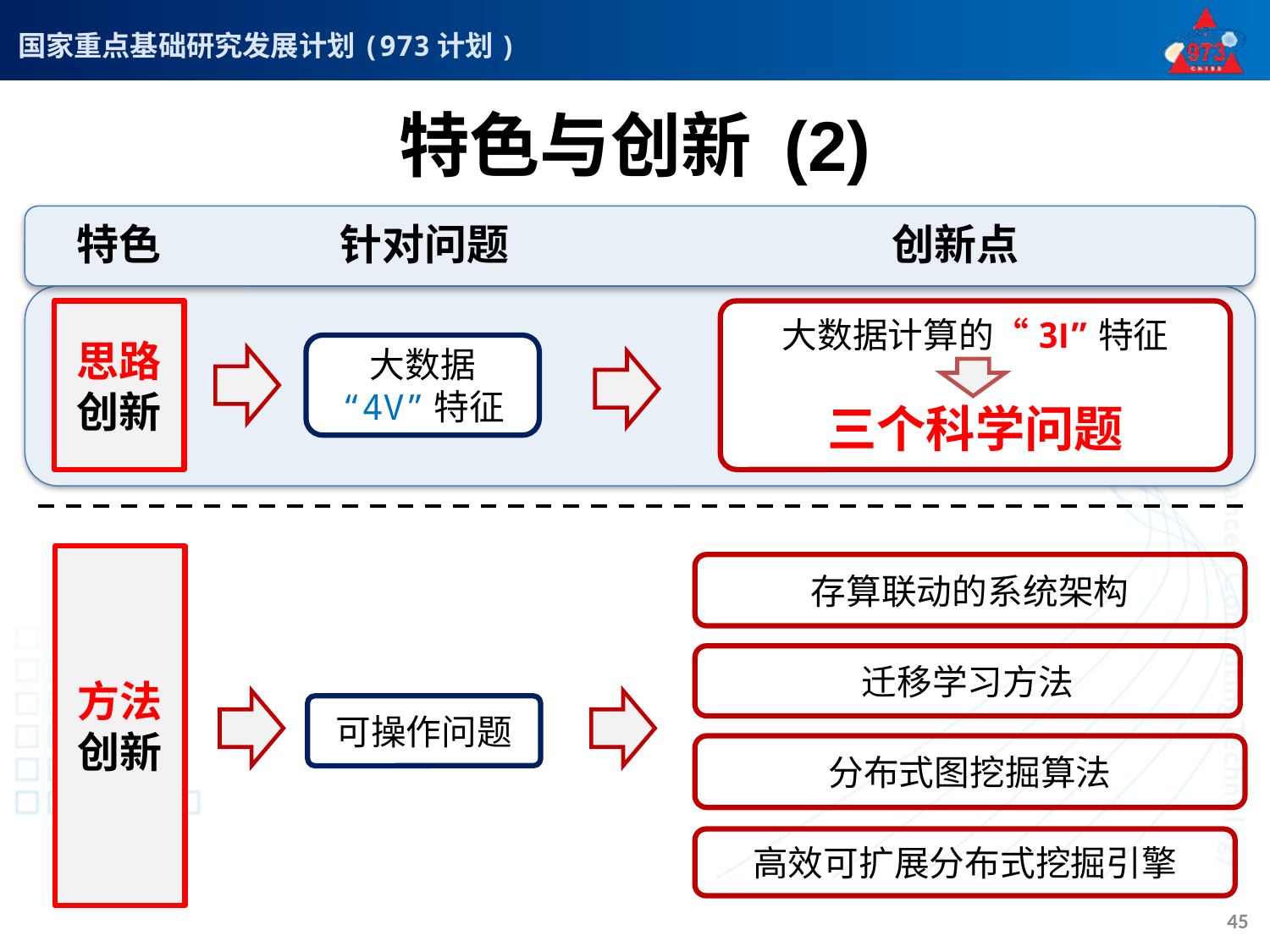

# 特色与创新 (2)

特色
针对问题
创新点

思路创新
大数据计算的“3I”特征

三个科学问题
大数据
“4V”特征

方法创新
存算联动的系统架构
迁移学习方法

可操作问题
分布式图挖掘算法
高效可扩展分布式挖掘引擎
45